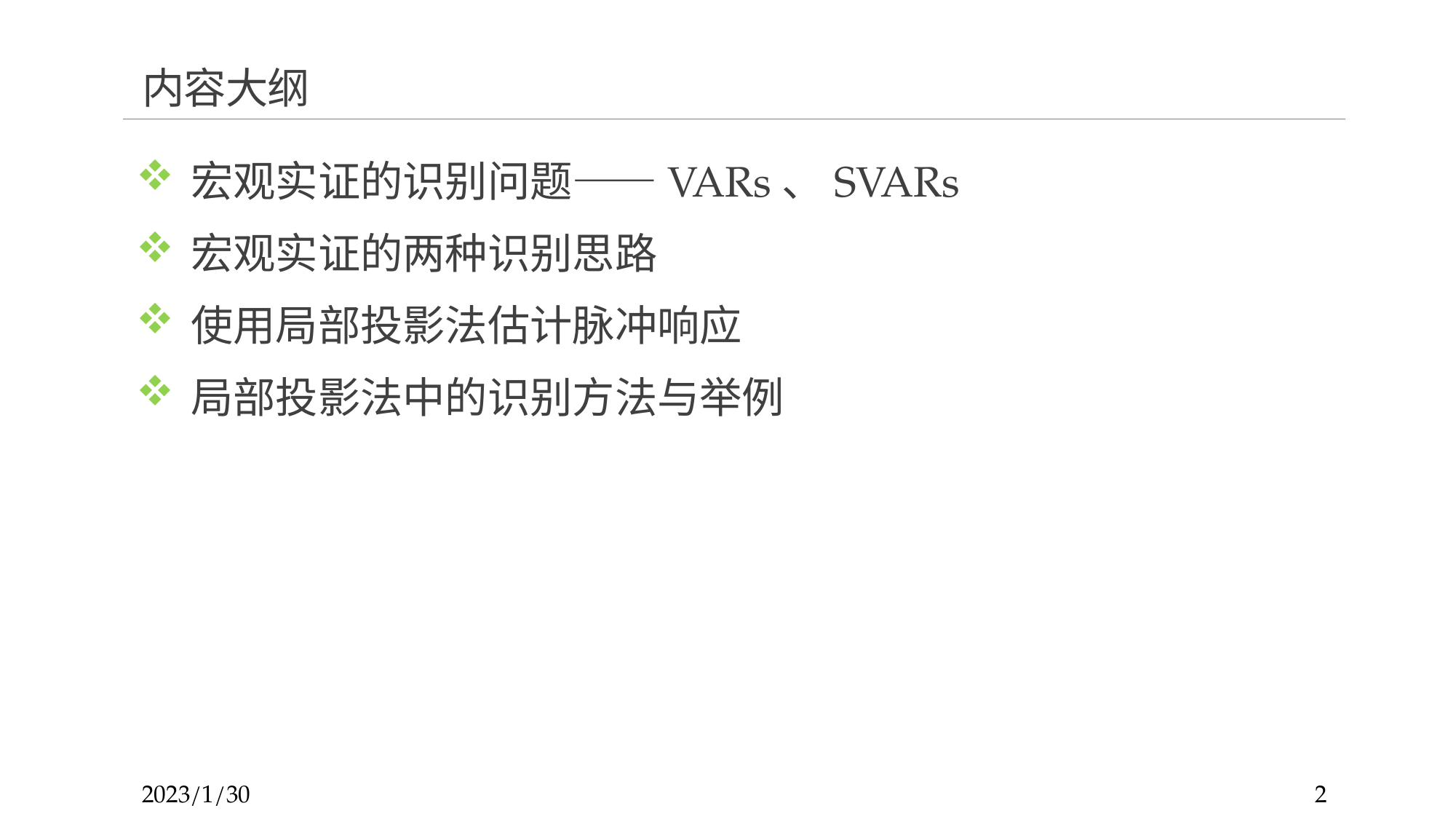

# 内容大纲
宏观实证的识别问题——VARs、SVARs
宏观实证的两种识别思路
使用局部投影法估计脉冲响应
局部投影法中的识别方法与举例

2023/1/30
2